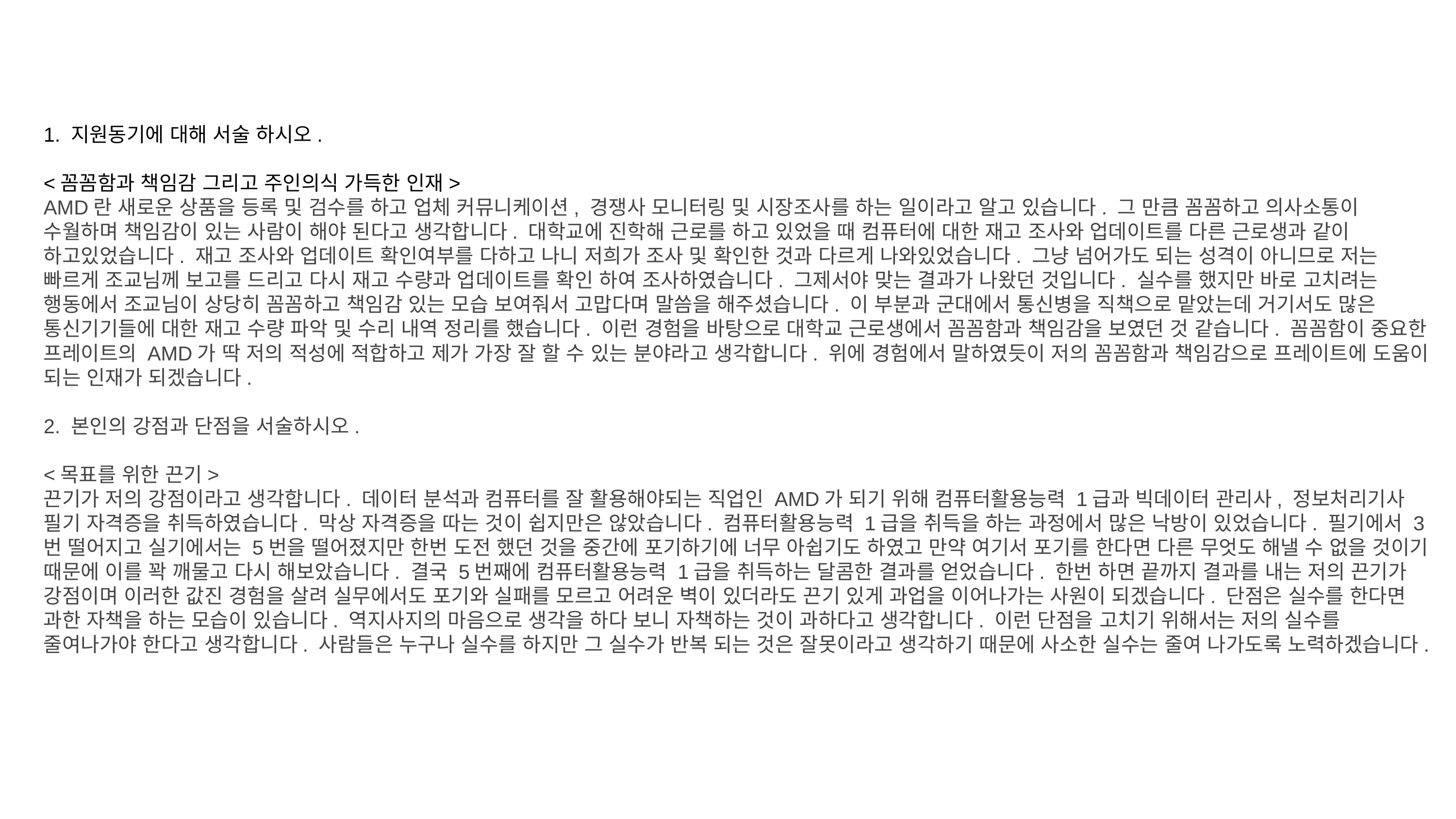

지원동기에 대해 서술 하시오.

<꼼꼼함과 책임감 그리고 주인의식 가득한 인재>
AMD란 새로운 상품을 등록 및 검수를 하고 업체 커뮤니케이션, 경쟁사 모니터링 및 시장조사를 하는 일이라고 알고 있습니다. 그 만큼 꼼꼼하고 의사소통이 수월하며 책임감이 있는 사람이 해야 된다고 생각합니다. 대학교에 진학해 근로를 하고 있었을 때 컴퓨터에 대한 재고 조사와 업데이트를 다른 근로생과 같이 하고있었습니다. 재고 조사와 업데이트 확인여부를 다하고 나니 저희가 조사 및 확인한 것과 다르게 나와있었습니다. 그냥 넘어가도 되는 성격이 아니므로 저는 빠르게 조교님께 보고를 드리고 다시 재고 수량과 업데이트를 확인 하여 조사하였습니다. 그제서야 맞는 결과가 나왔던 것입니다. 실수를 했지만 바로 고치려는 행동에서 조교님이 상당히 꼼꼼하고 책임감 있는 모습 보여줘서 고맙다며 말씀을 해주셨습니다. 이 부분과 군대에서 통신병을 직책으로 맡았는데 거기서도 많은 통신기기들에 대한 재고 수량 파악 및 수리 내역 정리를 했습니다. 이런 경험을 바탕으로 대학교 근로생에서 꼼꼼함과 책임감을 보였던 것 같습니다. 꼼꼼함이 중요한 프레이트의 AMD가 딱 저의 적성에 적합하고 제가 가장 잘 할 수 있는 분야라고 생각합니다. 위에 경험에서 말하였듯이 저의 꼼꼼함과 책임감으로 프레이트에 도움이 되는 인재가 되겠습니다.

2. 본인의 강점과 단점을 서술하시오.

<목표를 위한 끈기>
끈기가 저의 강점이라고 생각합니다. 데이터 분석과 컴퓨터를 잘 활용해야되는 직업인 AMD가 되기 위해 컴퓨터활용능력 1급과 빅데이터 관리사, 정보처리기사 필기 자격증을 취득하였습니다. 막상 자격증을 따는 것이 쉽지만은 않았습니다. 컴퓨터활용능력 1급을 취득을 하는 과정에서 많은 낙방이 있었습니다. 필기에서 3번 떨어지고 실기에서는 5번을 떨어졌지만 한번 도전 했던 것을 중간에 포기하기에 너무 아쉽기도 하였고 만약 여기서 포기를 한다면 다른 무엇도 해낼 수 없을 것이기 때문에 이를 꽉 깨물고 다시 해보았습니다. 결국 5번째에 컴퓨터활용능력 1급을 취득하는 달콤한 결과를 얻었습니다. 한번 하면 끝까지 결과를 내는 저의 끈기가 강점이며 이러한 값진 경험을 살려 실무에서도 포기와 실패를 모르고 어려운 벽이 있더라도 끈기 있게 과업을 이어나가는 사원이 되겠습니다. 단점은 실수를 한다면 과한 자책을 하는 모습이 있습니다. 역지사지의 마음으로 생각을 하다 보니 자책하는 것이 과하다고 생각합니다. 이런 단점을 고치기 위해서는 저의 실수를 줄여나가야 한다고 생각합니다. 사람들은 누구나 실수를 하지만 그 실수가 반복 되는 것은 잘못이라고 생각하기 때문에 사소한 실수는 줄여 나가도록 노력하겠습니다.